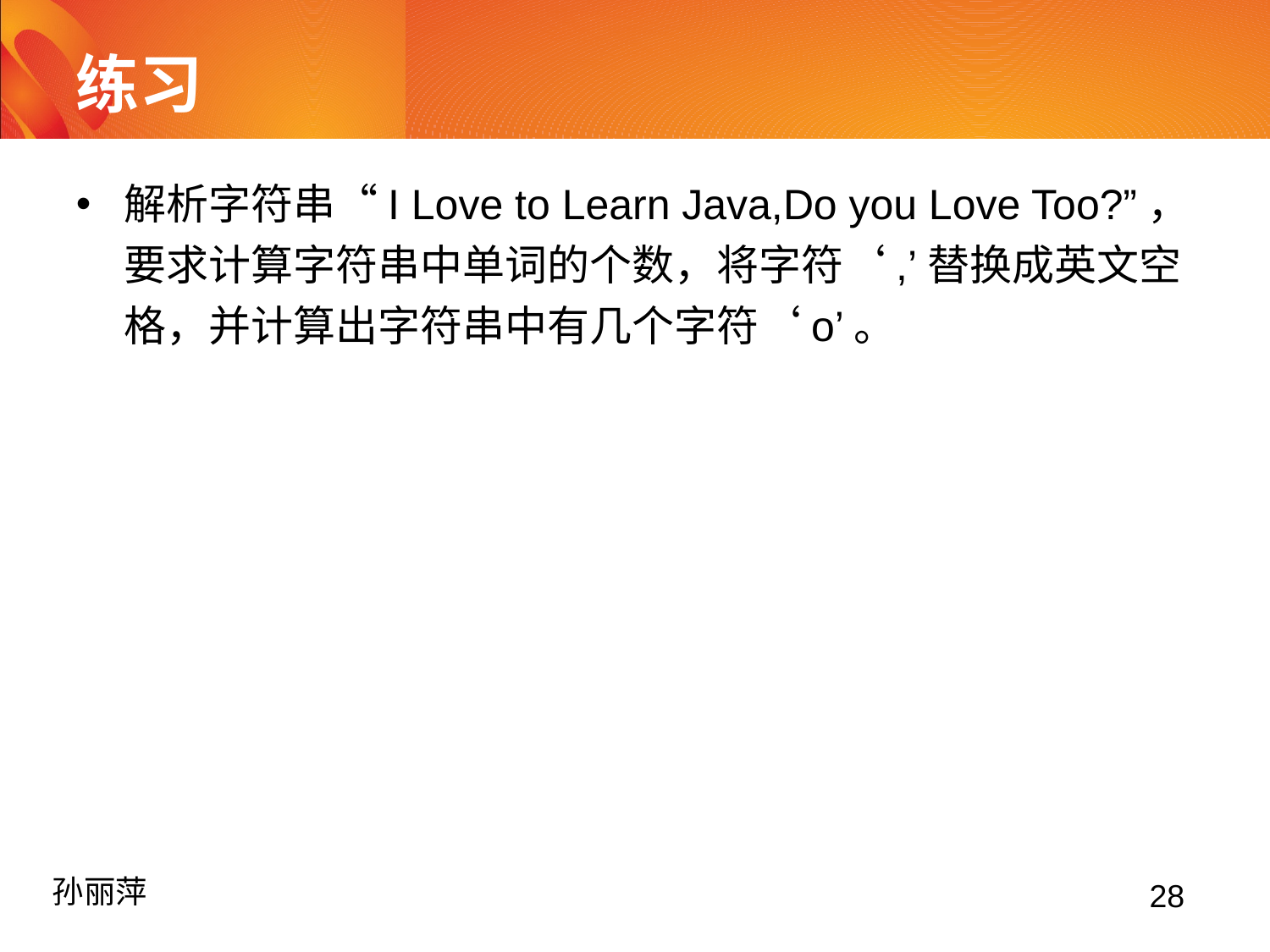

# 练习
解析字符串“I Love to Learn Java,Do you Love Too?”，要求计算字符串中单词的个数，将字符‘,’替换成英文空格，并计算出字符串中有几个字符‘o’。